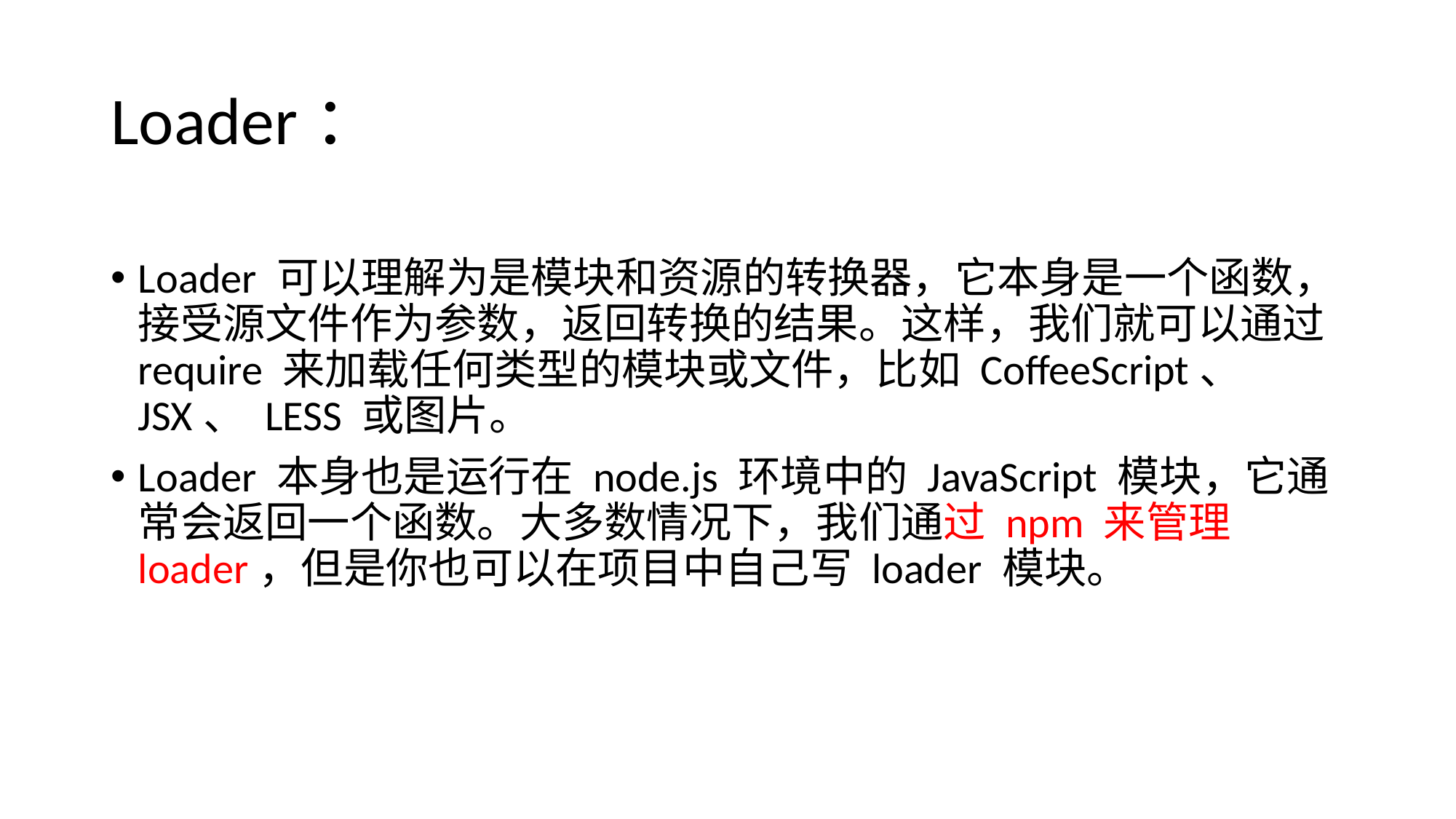

# Loader：

Loader 可以理解为是模块和资源的转换器，它本身是一个函数，接受源文件作为参数，返回转换的结果。这样，我们就可以通过 require 来加载任何类型的模块或文件，比如 CoffeeScript、 JSX、 LESS 或图片。
Loader 本身也是运行在 node.js 环境中的 JavaScript 模块，它通常会返回一个函数。大多数情况下，我们通过 npm 来管理 loader，但是你也可以在项目中自己写 loader 模块。